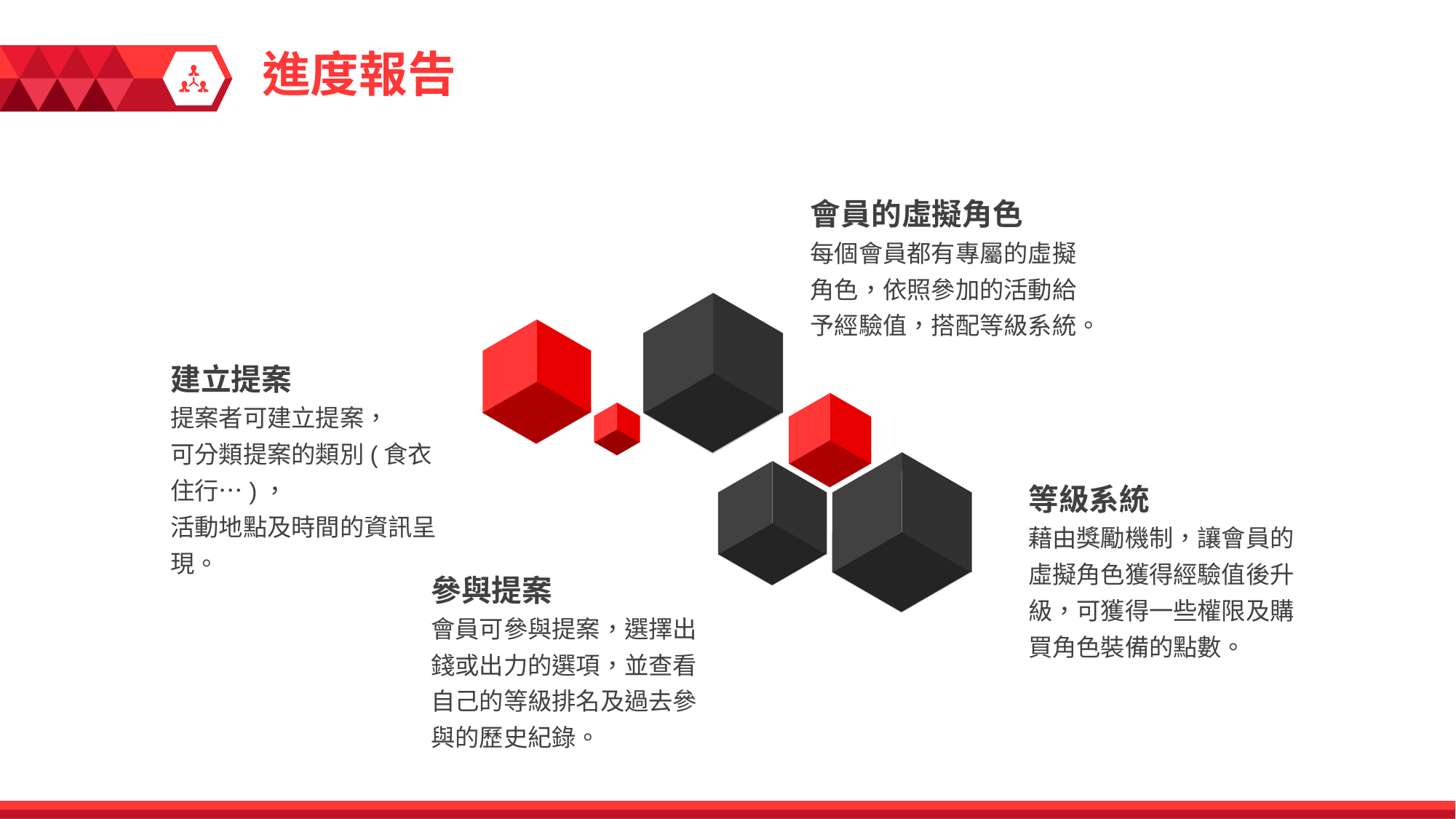

進度報告
會員的虛擬角色
每個會員都有專屬的虛擬角色，依照參加的活動給予經驗值，搭配等級系統。

建立提案
提案者可建立提案，
可分類提案的類別(食衣住行…)，
活動地點及時間的資訊呈現。

等級系統
藉由獎勵機制，讓會員的虛擬角色獲得經驗值後升級，可獲得一些權限及購買角色裝備的點數。
參與提案
會員可參與提案，選擇出錢或出力的選項，並查看自己的等級排名及過去參與的歷史紀錄。